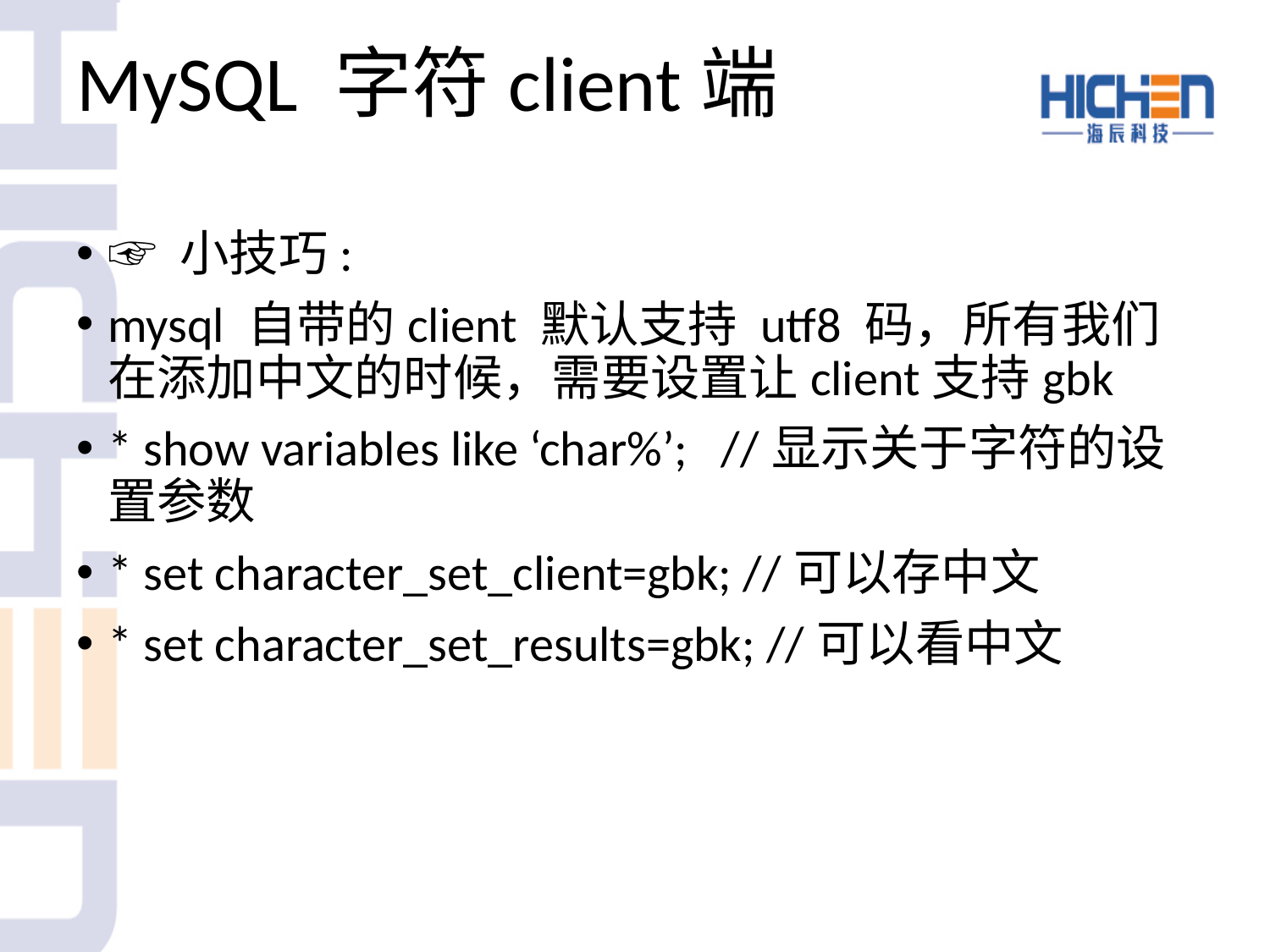

# MySQL 字符client端
☞ 小技巧:
mysql 自带的client 默认支持 utf8 码，所有我们在添加中文的时候，需要设置让client支持gbk
* show variables like ‘char%’;   //显示关于字符的设置参数
* set character_set_client=gbk; //可以存中文
* set character_set_results=gbk; //可以看中文